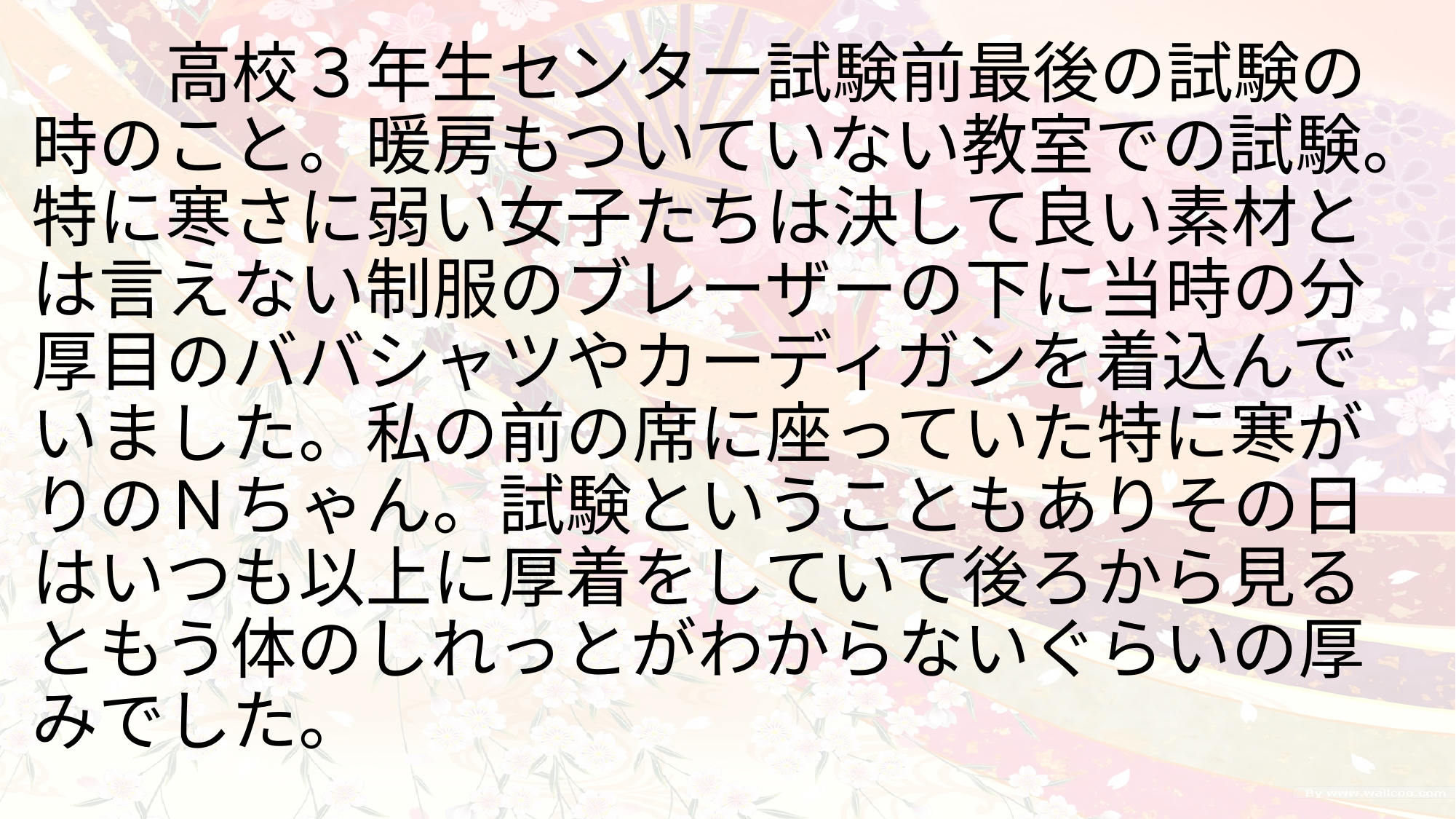

高校３年生センター試験前最後の試験の時のこと。暖房もついていない教室での試験。特に寒さに弱い女子たちは決して良い素材とは言えない制服のブレーザーの下に当時の分厚目のババシャツやカーディガンを着込んでいました。私の前の席に座っていた特に寒がりのＮちゃん。試験ということもありその日はいつも以上に厚着をしていて後ろから見るともう体のしれっとがわからないぐらいの厚みでした。